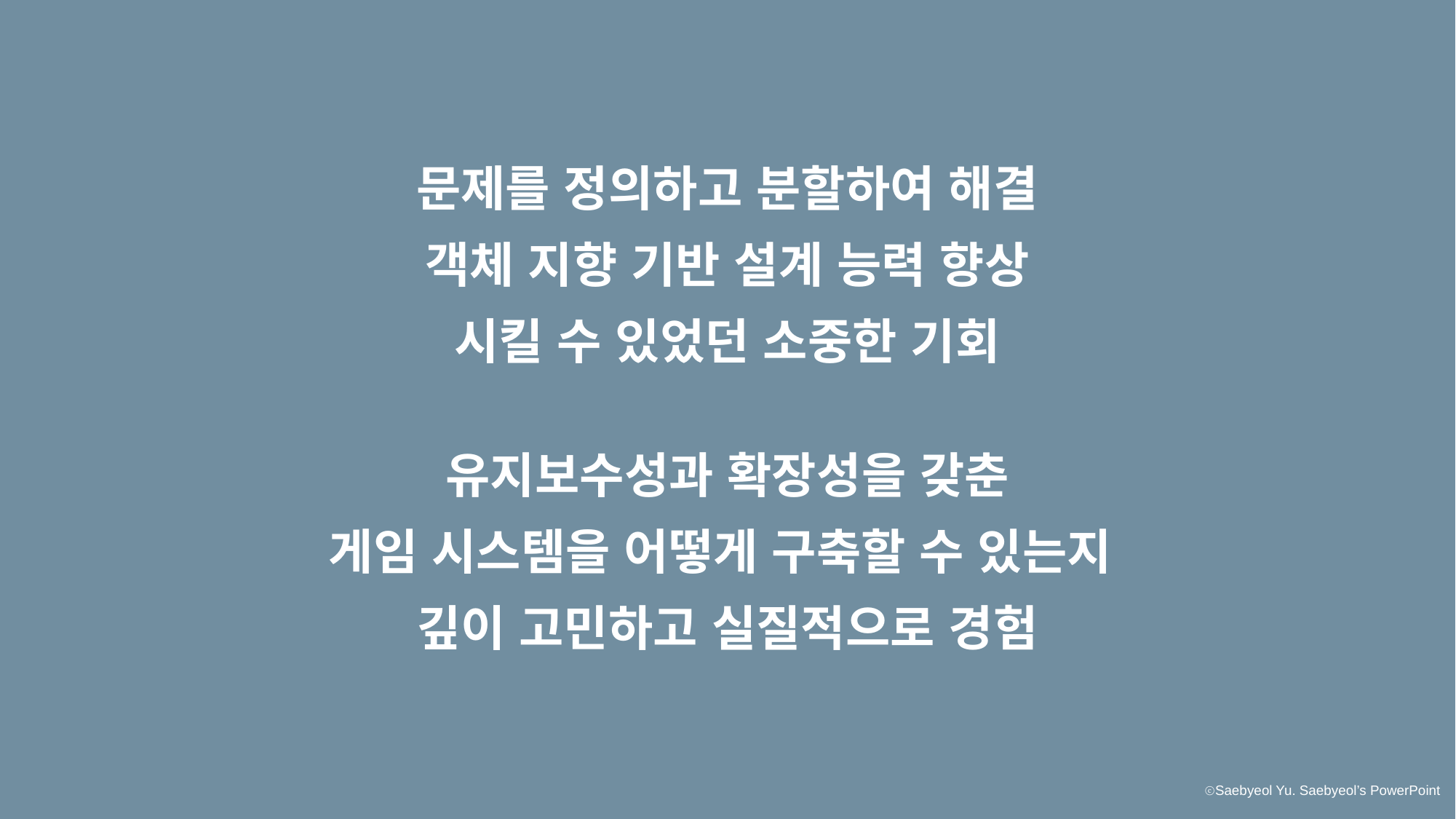

문제를 정의하고 분할하여 해결
객체 지향 기반 설계 능력 향상
시킬 수 있었던 소중한 기회
유지보수성과 확장성을 갖춘
게임 시스템을 어떻게 구축할 수 있는지
깊이 고민하고 실질적으로 경험